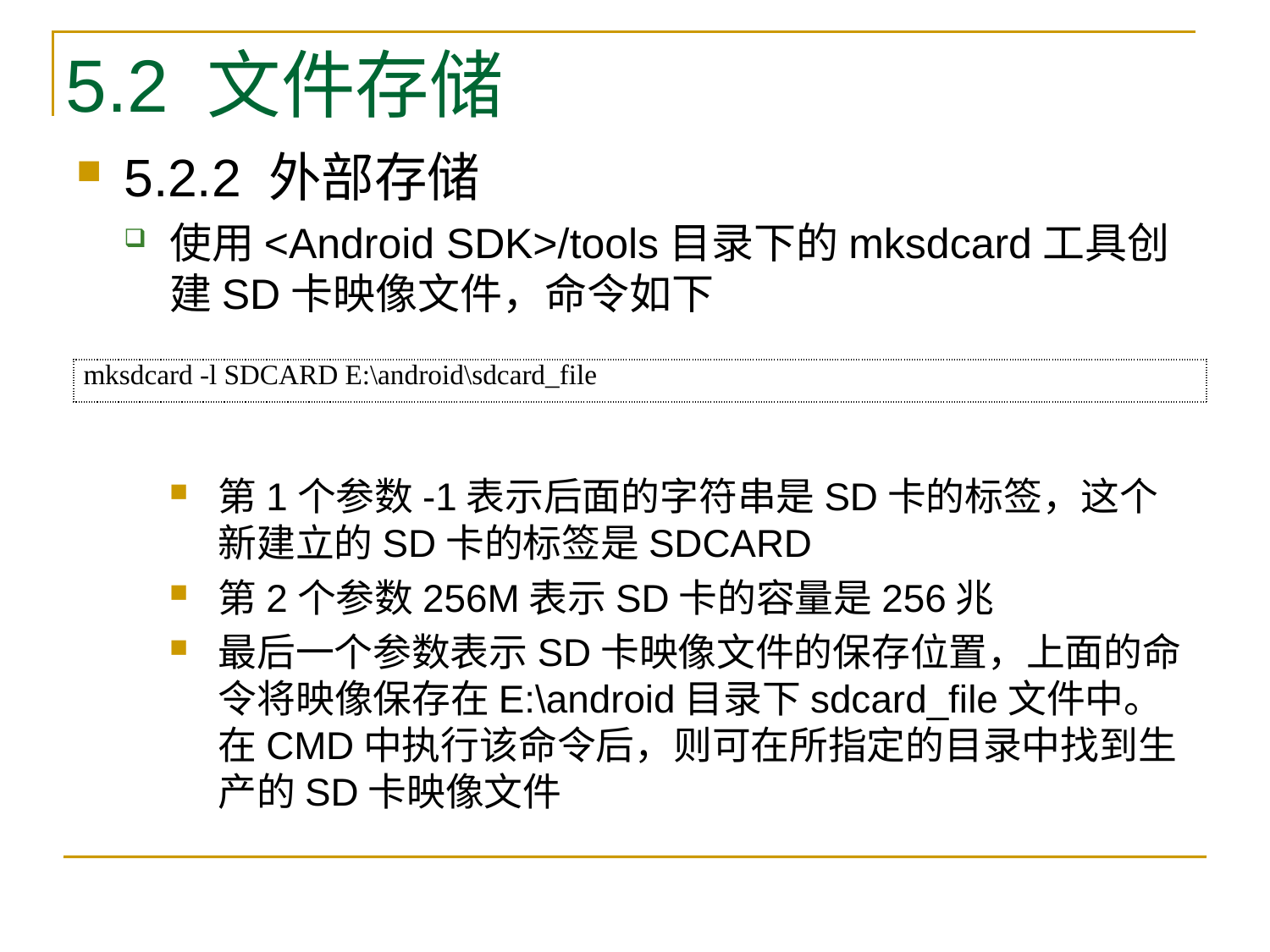

# 5.2 文件存储
5.2.2 外部存储
使用<Android SDK>/tools目录下的mksdcard工具创建SD卡映像文件，命令如下

第1个参数-1表示后面的字符串是SD卡的标签，这个新建立的SD卡的标签是SDCARD
第2个参数256M表示SD卡的容量是256兆
最后一个参数表示SD卡映像文件的保存位置，上面的命令将映像保存在E:\android目录下sdcard_file文件中。在CMD中执行该命令后，则可在所指定的目录中找到生产的SD卡映像文件
| mksdcard -l SDCARD E:\android\sdcard\_file |
| --- |